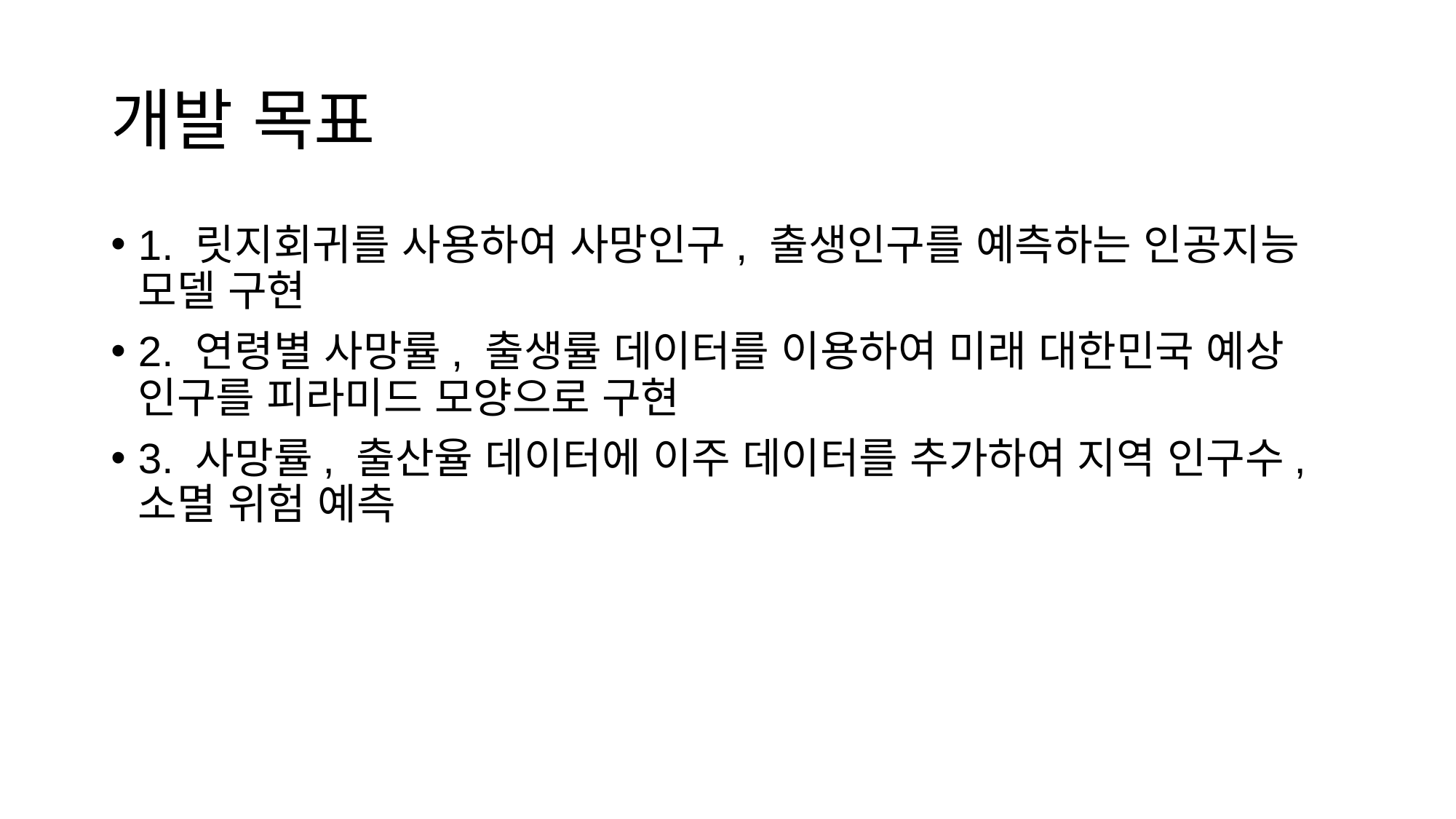

# 개발 목표
1. 릿지회귀를 사용하여 사망인구, 출생인구를 예측하는 인공지능 모델 구현
2. 연령별 사망률, 출생률 데이터를 이용하여 미래 대한민국 예상 인구를 피라미드 모양으로 구현
3. 사망률, 출산율 데이터에 이주 데이터를 추가하여 지역 인구수, 소멸 위험 예측